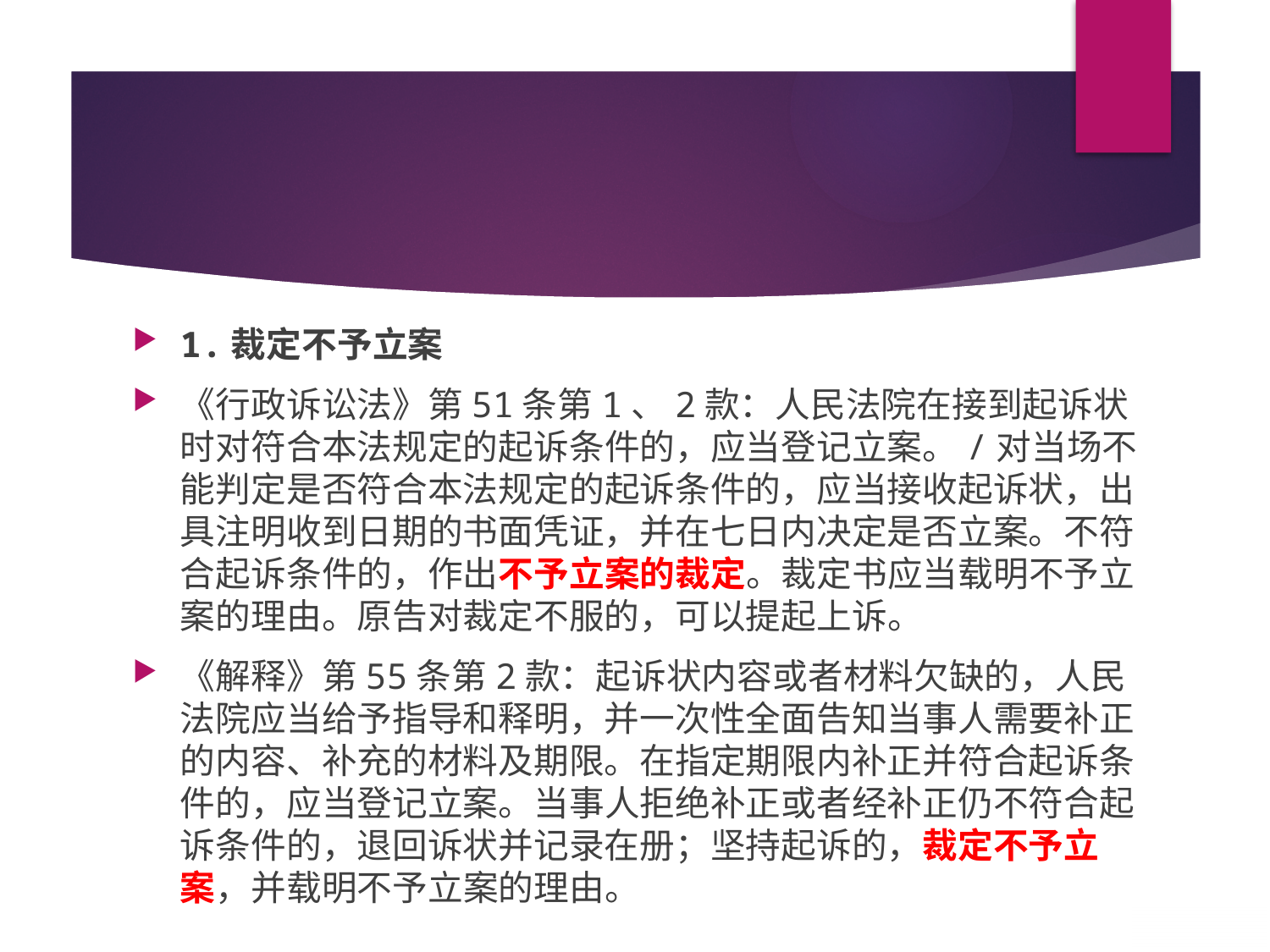

#
1.裁定不予立案
《行政诉讼法》第51条第1、2款：人民法院在接到起诉状时对符合本法规定的起诉条件的，应当登记立案。/对当场不能判定是否符合本法规定的起诉条件的，应当接收起诉状，出具注明收到日期的书面凭证，并在七日内决定是否立案。不符合起诉条件的，作出不予立案的裁定。裁定书应当载明不予立案的理由。原告对裁定不服的，可以提起上诉。
《解释》第55条第2款：起诉状内容或者材料欠缺的，人民法院应当给予指导和释明，并一次性全面告知当事人需要补正的内容、补充的材料及期限。在指定期限内补正并符合起诉条件的，应当登记立案。当事人拒绝补正或者经补正仍不符合起诉条件的，退回诉状并记录在册；坚持起诉的，裁定不予立案，并载明不予立案的理由。